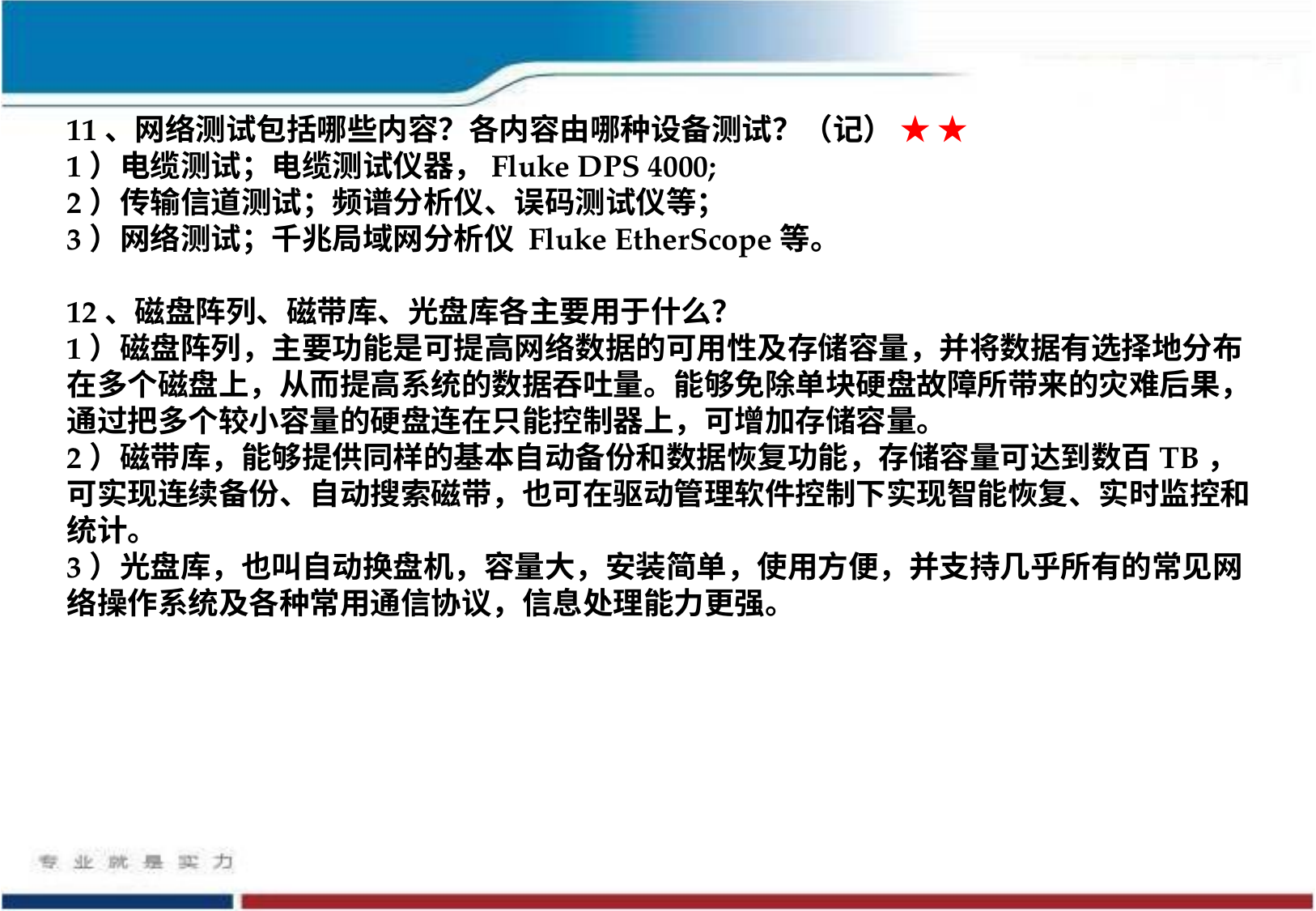

11、网络测试包括哪些内容？各内容由哪种设备测试？（记） ★ ★
1）电缆测试；电缆测试仪器，Fluke DPS 4000;
2）传输信道测试；频谱分析仪、误码测试仪等；
3）网络测试；千兆局域网分析仪 Fluke EtherScope等。
12、磁盘阵列、磁带库、光盘库各主要用于什么？
1）磁盘阵列，主要功能是可提高网络数据的可用性及存储容量，并将数据有选择地分布在多个磁盘上，从而提高系统的数据吞吐量。能够免除单块硬盘故障所带来的灾难后果，通过把多个较小容量的硬盘连在只能控制器上，可增加存储容量。
2）磁带库，能够提供同样的基本自动备份和数据恢复功能，存储容量可达到数百TB，可实现连续备份、自动搜索磁带，也可在驱动管理软件控制下实现智能恢复、实时监控和统计。
3）光盘库，也叫自动换盘机，容量大，安装简单，使用方便，并支持几乎所有的常见网络操作系统及各种常用通信协议，信息处理能力更强。